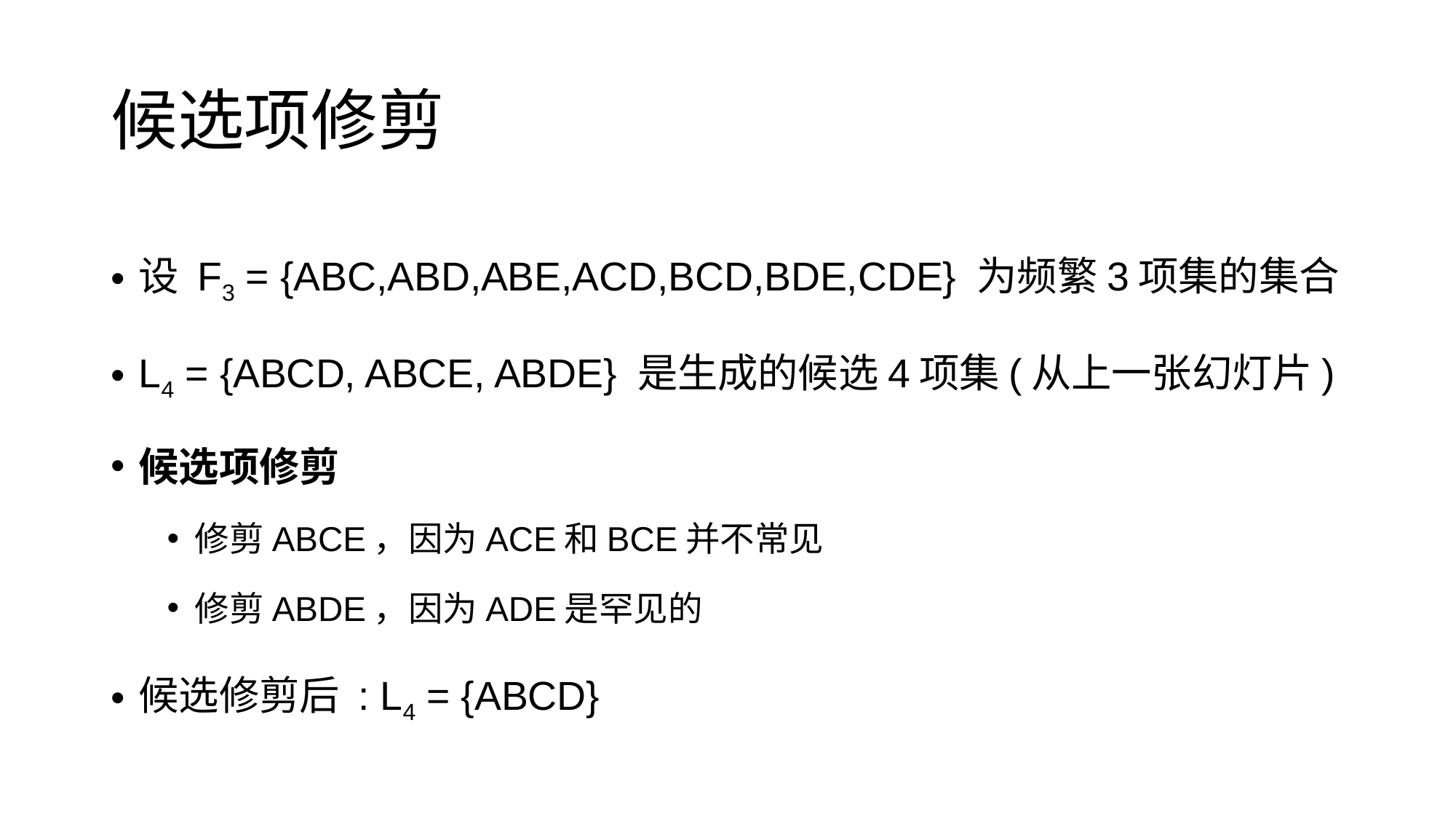

# 候选项修剪
设 F3 = {ABC,ABD,ABE,ACD,BCD,BDE,CDE} 为频繁3项集的集合
L4 = {ABCD, ABCE, ABDE} 是生成的候选4项集(从上一张幻灯片)
候选项修剪
修剪ABCE，因为ACE和BCE并不常见
修剪ABDE，因为ADE是罕见的
候选修剪后 : L4 = {ABCD}